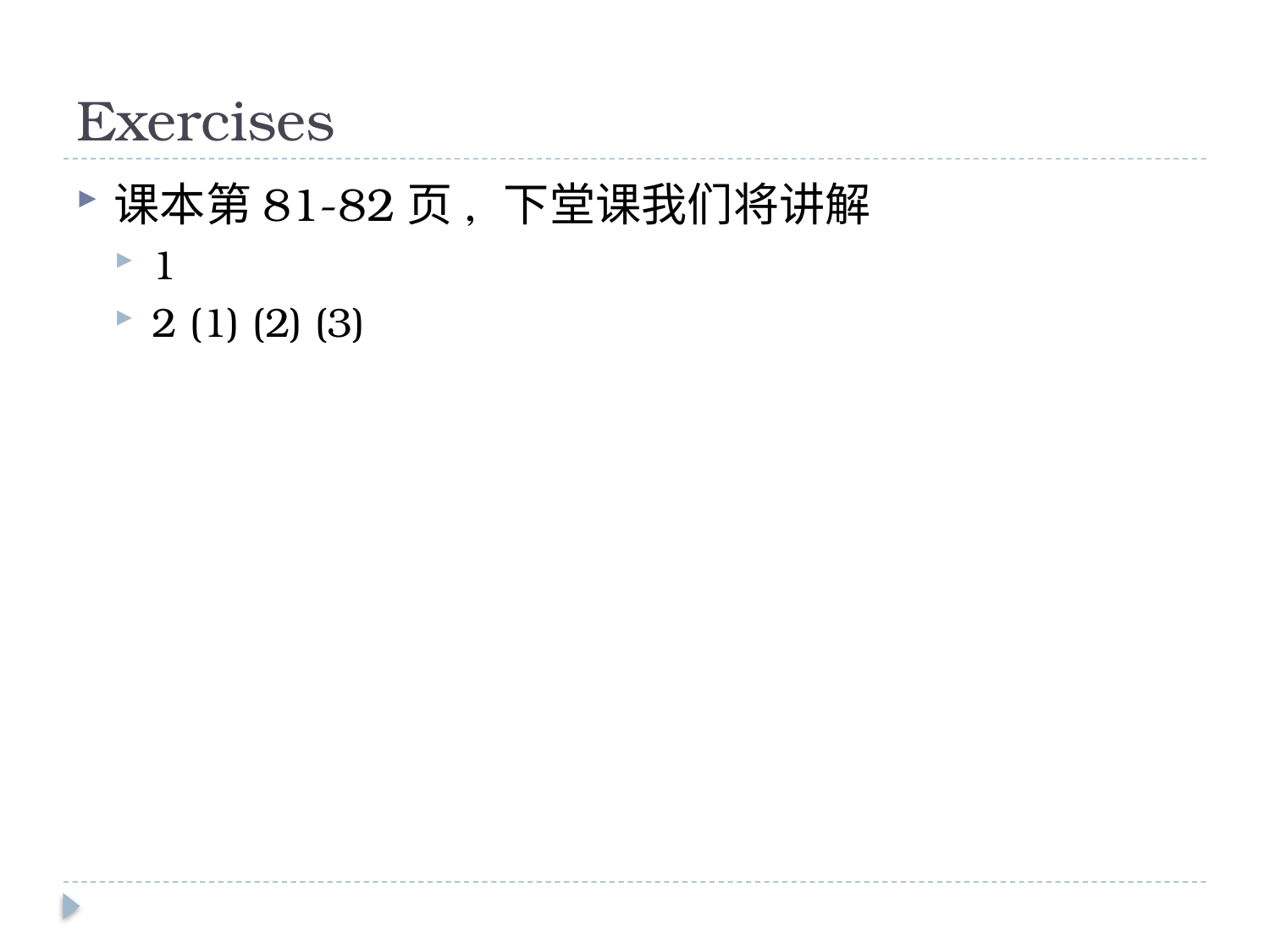

# Exercises
课本第81-82页, 下堂课我们将讲解
1
2 (1) (2) (3)

88